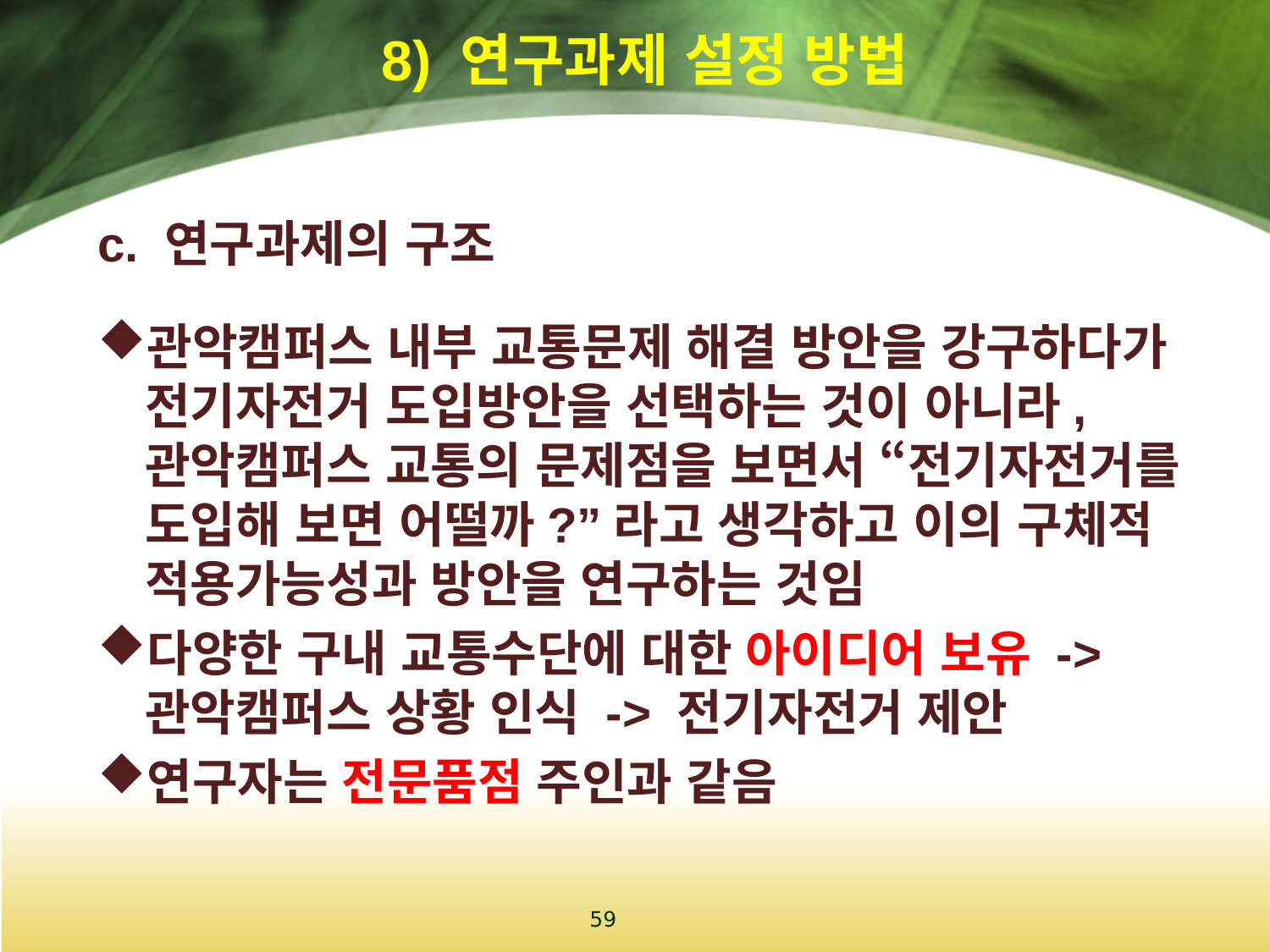

# 8) 연구과제 설정 방법
c. 연구과제의 구조

관악캠퍼스 내부 교통문제 해결 방안을 강구하다가 전기자전거 도입방안을 선택하는 것이 아니라, 관악캠퍼스 교통의 문제점을 보면서 “전기자전거를 도입해 보면 어떨까?”라고 생각하고 이의 구체적 적용가능성과 방안을 연구하는 것임
다양한 구내 교통수단에 대한 아이디어 보유 -> 관악캠퍼스 상황 인식 -> 전기자전거 제안
연구자는 전문품점 주인과 같음

59